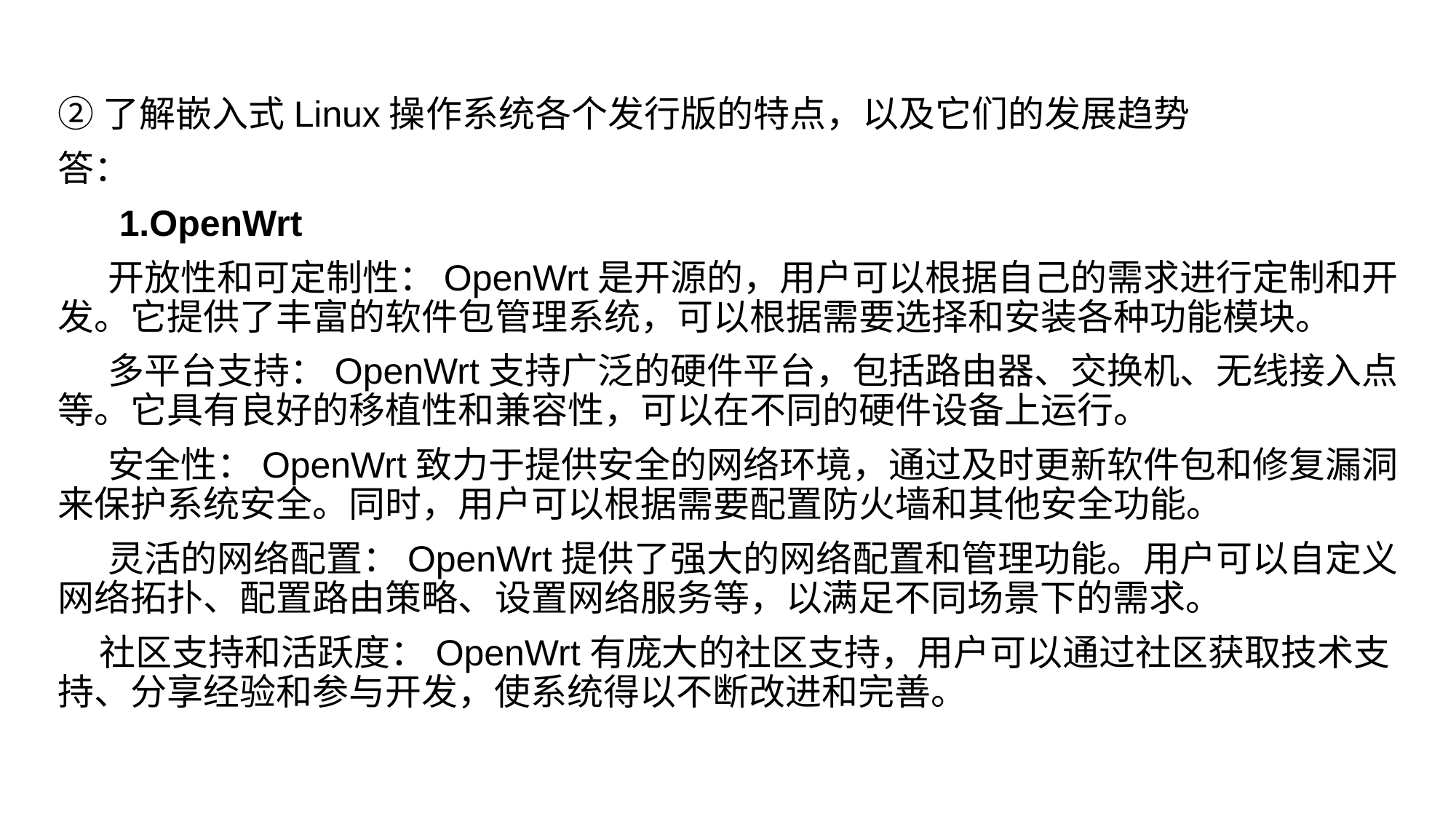

②了解嵌入式Linux操作系统各个发行版的特点，以及它们的发展趋势
答：
      1.OpenWrt
     开放性和可定制性：OpenWrt是开源的，用户可以根据自己的需求进行定制和开发。它提供了丰富的软件包管理系统，可以根据需要选择和安装各种功能模块。
     多平台支持：OpenWrt支持广泛的硬件平台，包括路由器、交换机、无线接入点等。它具有良好的移植性和兼容性，可以在不同的硬件设备上运行。
     安全性：OpenWrt致力于提供安全的网络环境，通过及时更新软件包和修复漏洞来保护系统安全。同时，用户可以根据需要配置防火墙和其他安全功能。
     灵活的网络配置：OpenWrt提供了强大的网络配置和管理功能。用户可以自定义网络拓扑、配置路由策略、设置网络服务等，以满足不同场景下的需求。
    社区支持和活跃度：OpenWrt有庞大的社区支持，用户可以通过社区获取技术支持、分享经验和参与开发，使系统得以不断改进和完善。